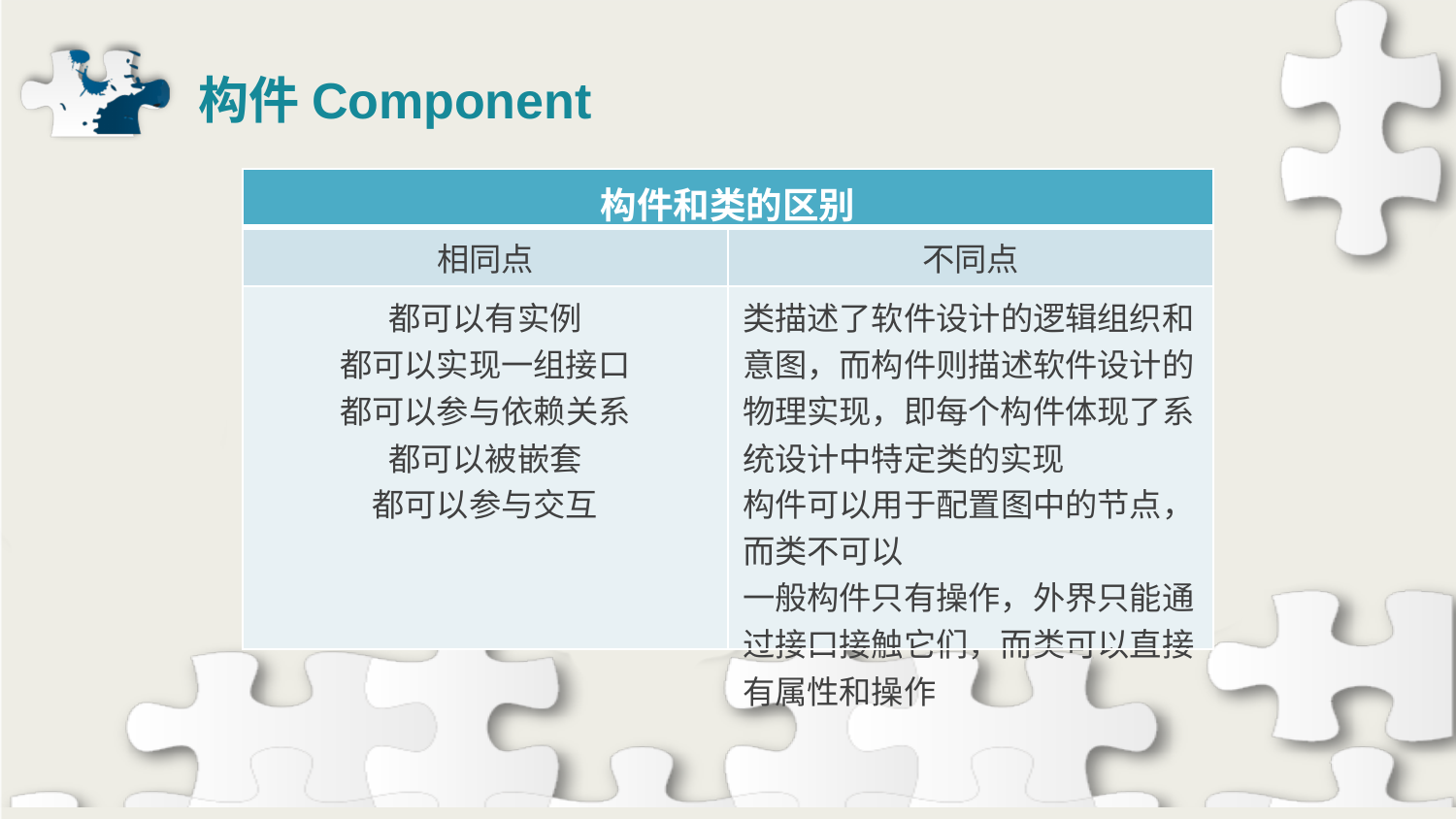

构件Component
| 构件和类的区别 |  |
| --- | --- |
| 相同点 | 不同点 |
| 都可以有实例 都可以实现一组接口 都可以参与依赖关系 都可以被嵌套 都可以参与交互 | 类描述了软件设计的逻辑组织和意图，而构件则描述软件设计的物理实现，即每个构件体现了系统设计中特定类的实现 构件可以用于配置图中的节点，而类不可以 一般构件只有操作，外界只能通过接口接触它们，而类可以直接有属性和操作 |